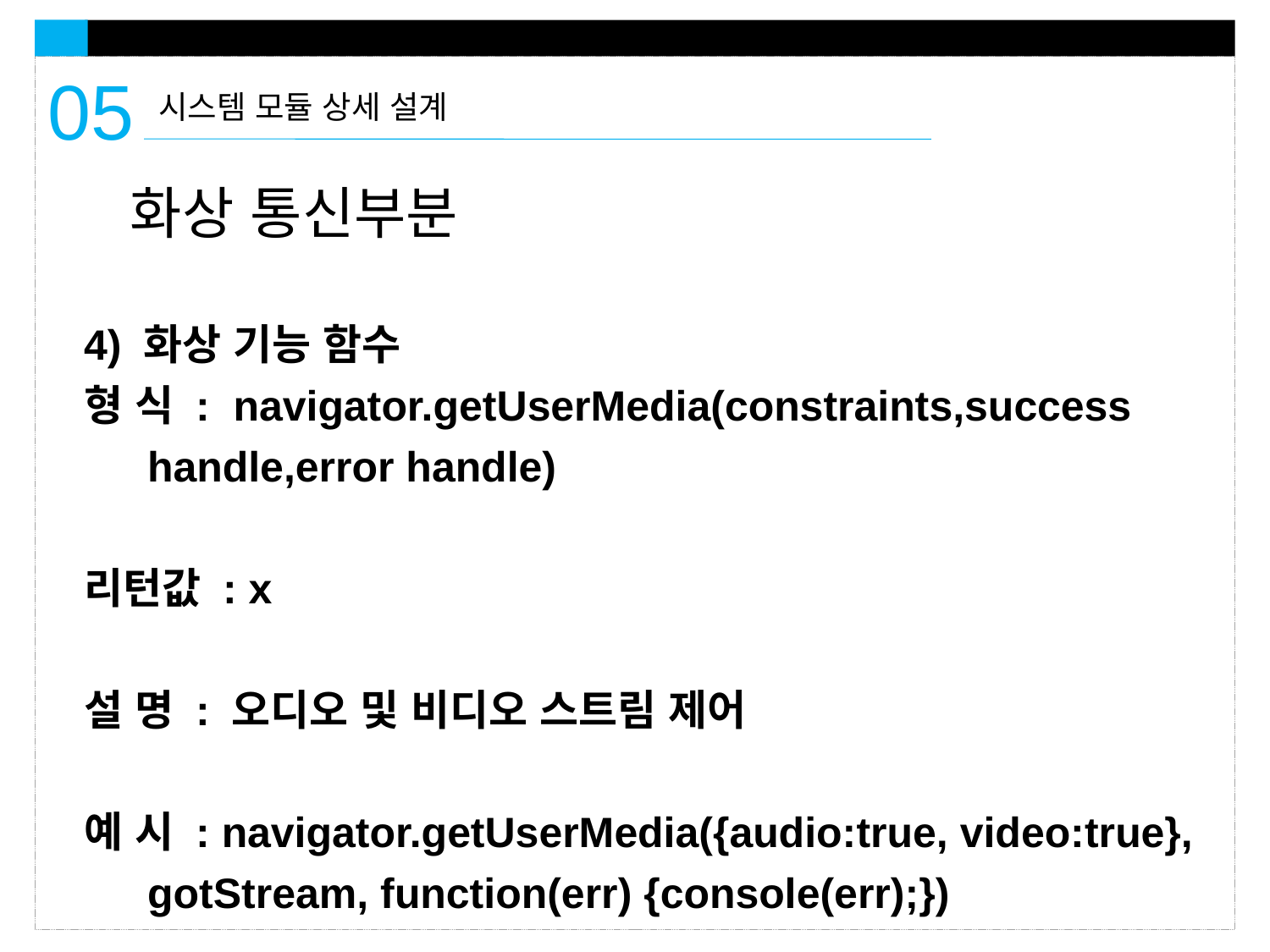

05

시스템 모듈 상세 설계

화상 통신부분

4) 화상 기능 함수
형 식 :  navigator.getUserMedia(constraints,success handle,error handle)

리턴값 : x

설 명 : 오디오 및 비디오 스트림 제어

예 시 : navigator.getUserMedia({audio:true, video:true}, gotStream, function(err) {console(err);})